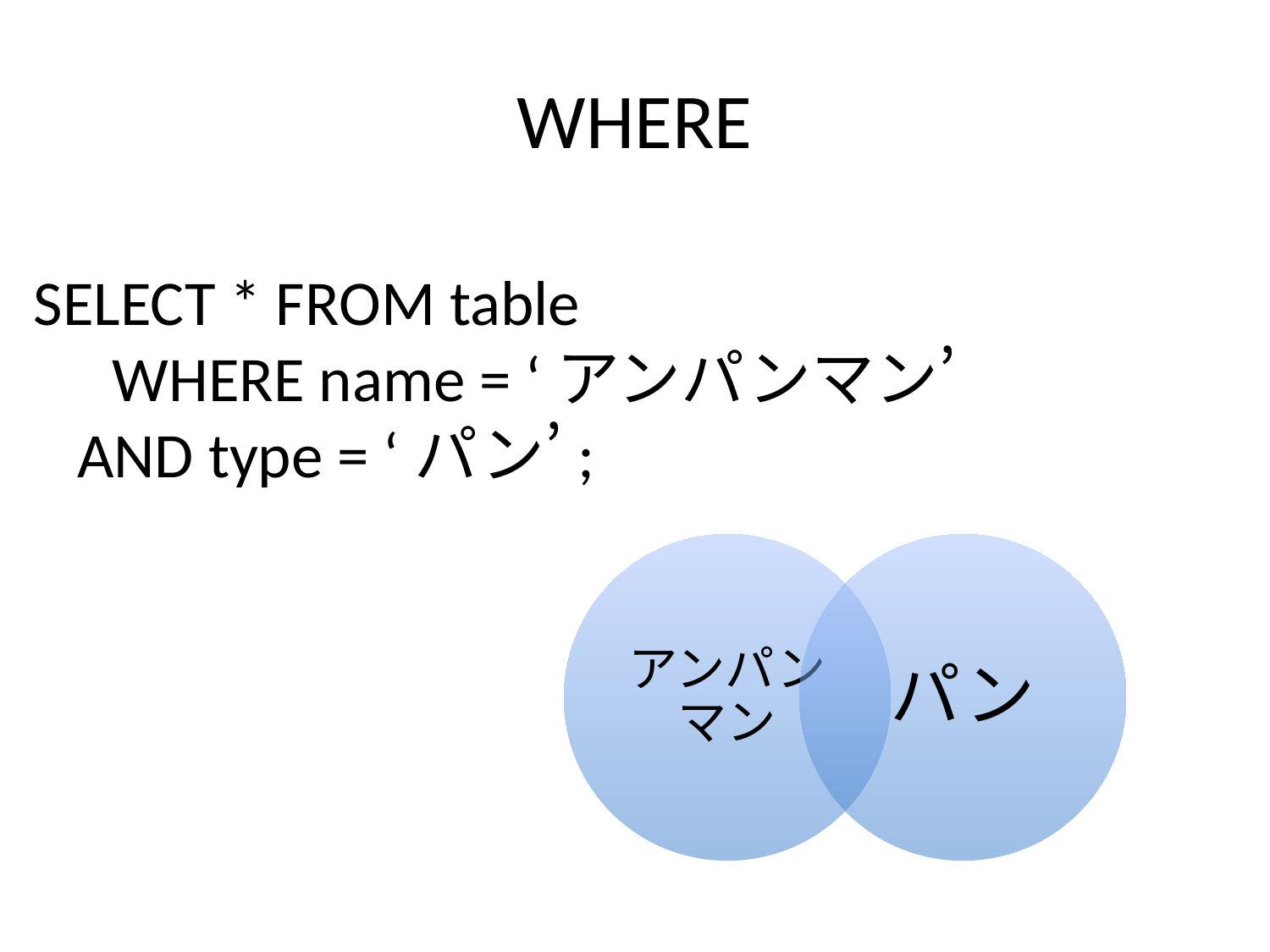

# WHERE
SELECT * FROM table
　WHERE name = ‘アンパンマン’
   AND type = ‘パン’;
アンパンマン
パン